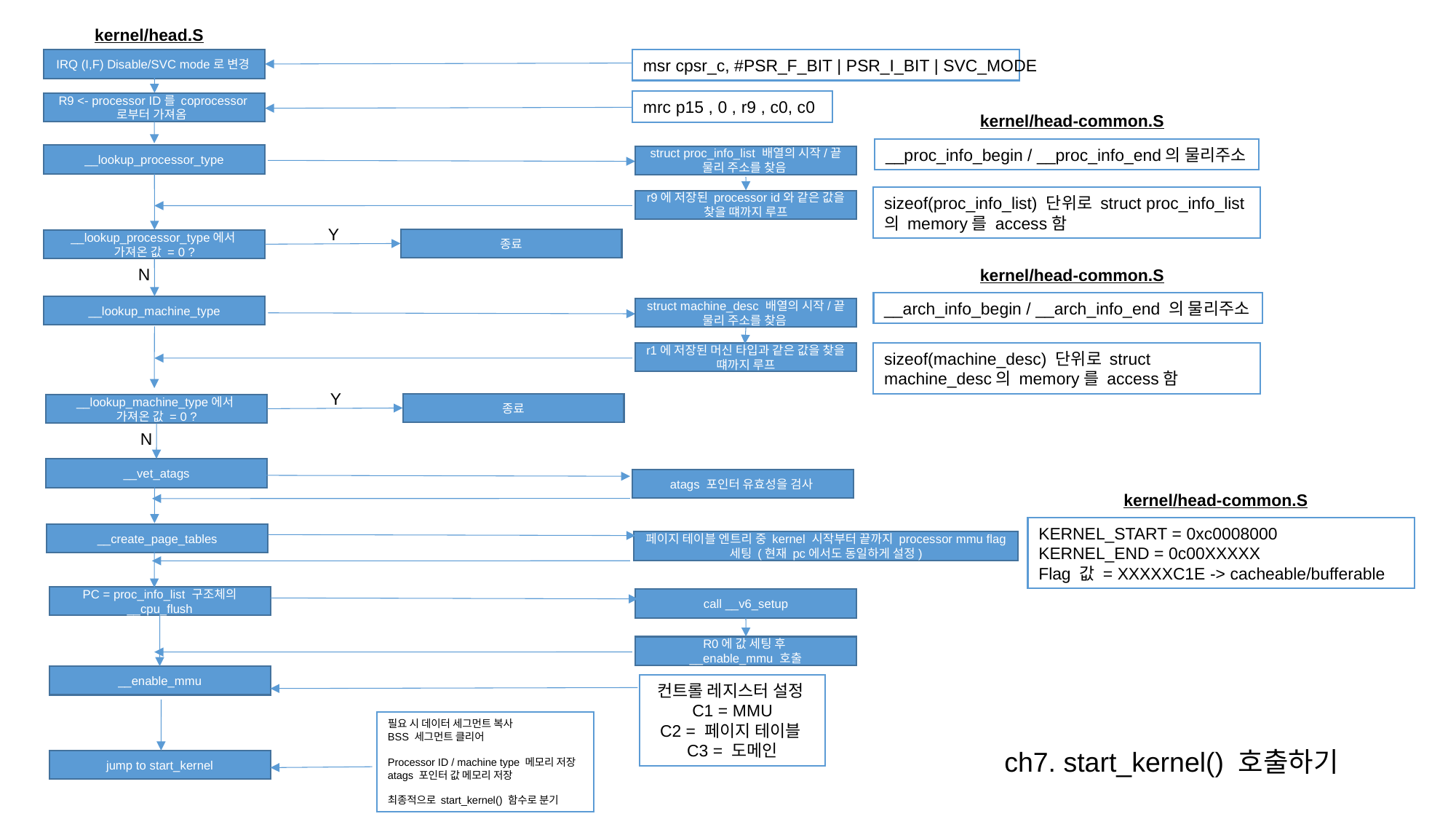

kernel/head.S
IRQ (I,F) Disable/SVC mode로 변경
msr cpsr_c, #PSR_F_BIT | PSR_I_BIT | SVC_MODE

mrc p15 , 0 , r9 , c0, c0
R9 <- processor ID를 coprocessor로부터 가져옴
kernel/head-common.S

__proc_info_begin / __proc_info_end의 물리주소
__lookup_processor_type
struct proc_info_list 배열의 시작/끝 물리 주소를 찾음

sizeof(proc_info_list) 단위로 struct proc_info_list의 memory를 access함
r9에 저장된 processor id와 같은 값을 찾을 떄까지 루프

Y
종료
__lookup_processor_type에서
가져온 값 = 0 ?

N
kernel/head-common.S
__arch_info_begin / __arch_info_end 의 물리주소
__lookup_machine_type
struct machine_desc 배열의 시작/끝 물리 주소를 찾음

r1에 저장된 머신 타입과 같은 값을 찾을 떄까지 루프
sizeof(machine_desc) 단위로 struct machine_desc의 memory를 access함

Y
종료
__lookup_machine_type에서
가져온 값 = 0 ?

N
__vet_atags
atags 포인터 유효성을 검사

kernel/head-common.S

KERNEL_START = 0xc0008000
KERNEL_END = 0c00XXXXX
Flag 값 = XXXXXC1E -> cacheable/bufferable
__create_page_tables
페이지 테이블 엔트리 중 kernel 시작부터 끝까지 processor mmu flag 세팅 (현재 pc에서도 동일하게 설정)

PC = proc_info_list 구조체의 __cpu_flush
call __v6_setup

R0에 값 세팅 후
__enable_mmu 호출

__enable_mmu
컨트롤 레지스터 설정
C1 = MMU
C2 = 페이지 테이블
C3 = 도메인

필요 시 데이터 세그먼트 복사
BSS 세그먼트 클리어

Processor ID / machine type 메모리 저장
atags 포인터 값 메모리 저장

최종적으로 start_kernel() 함수로 분기
ch7. start_kernel() 호출하기
jump to start_kernel